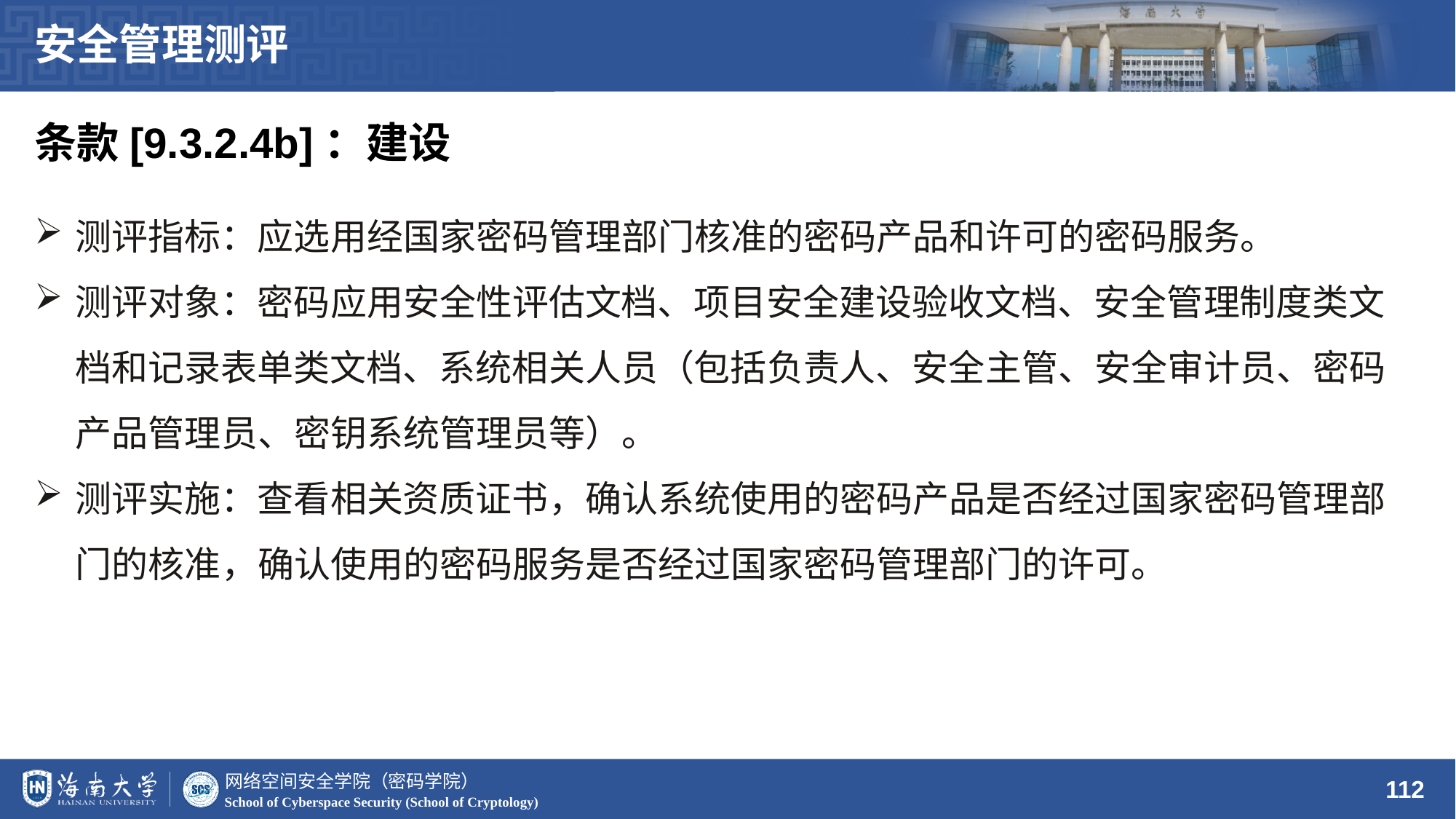

安全管理测评
条款[9.3.2.4b]：建设
测评指标：应选用经国家密码管理部门核准的密码产品和许可的密码服务。
测评对象：密码应用安全性评估文档、项目安全建设验收文档、安全管理制度类文档和记录表单类文档、系统相关人员（包括负责人、安全主管、安全审计员、密码产品管理员、密钥系统管理员等）。
测评实施：查看相关资质证书，确认系统使用的密码产品是否经过国家密码管理部门的核准，确认使用的密码服务是否经过国家密码管理部门的许可。
112